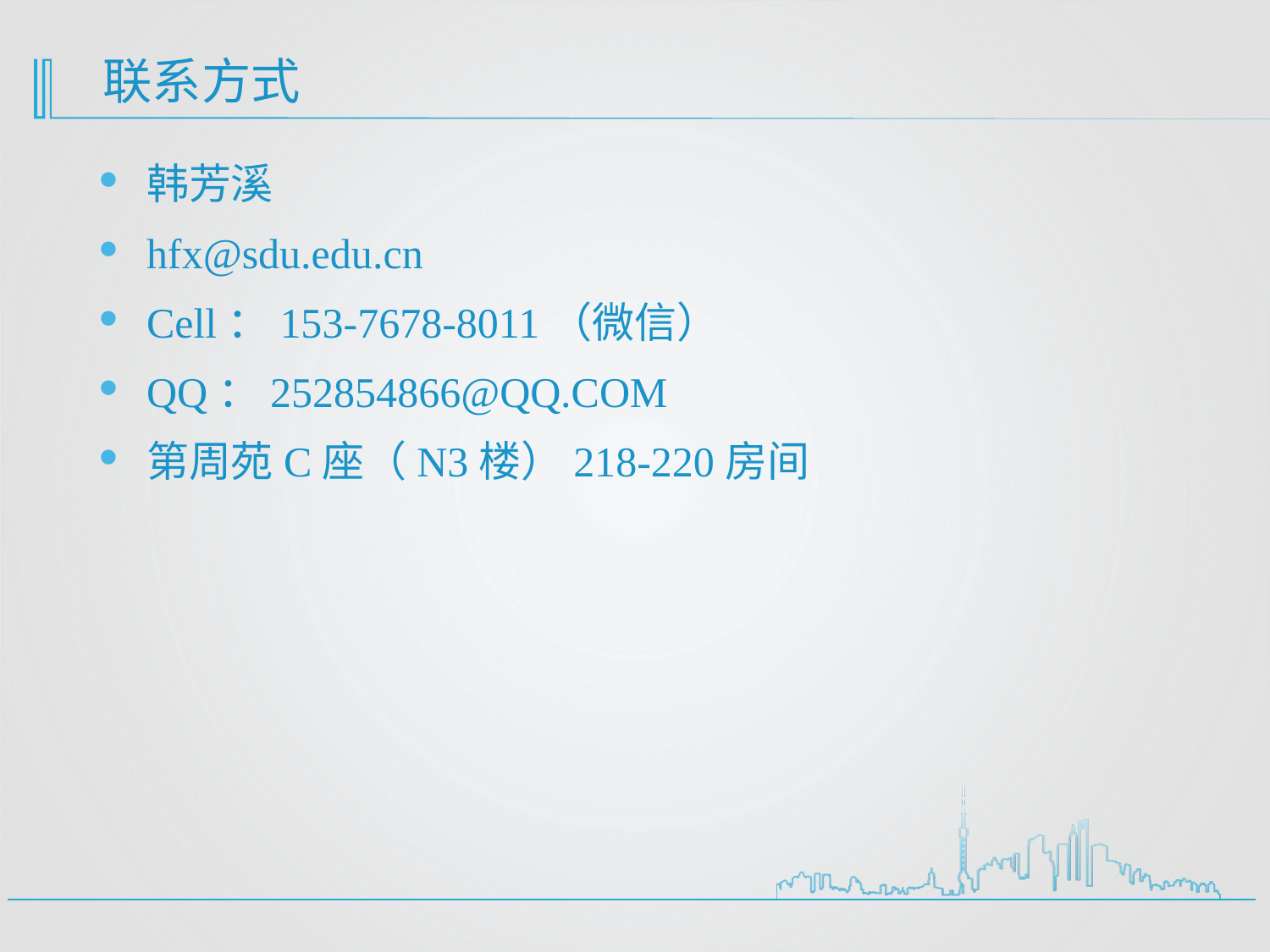

# 联系方式
韩芳溪
hfx@sdu.edu.cn
Cell：153-7678-8011（微信）
QQ：252854866@QQ.COM
第周苑C座（N3楼）218-220房间